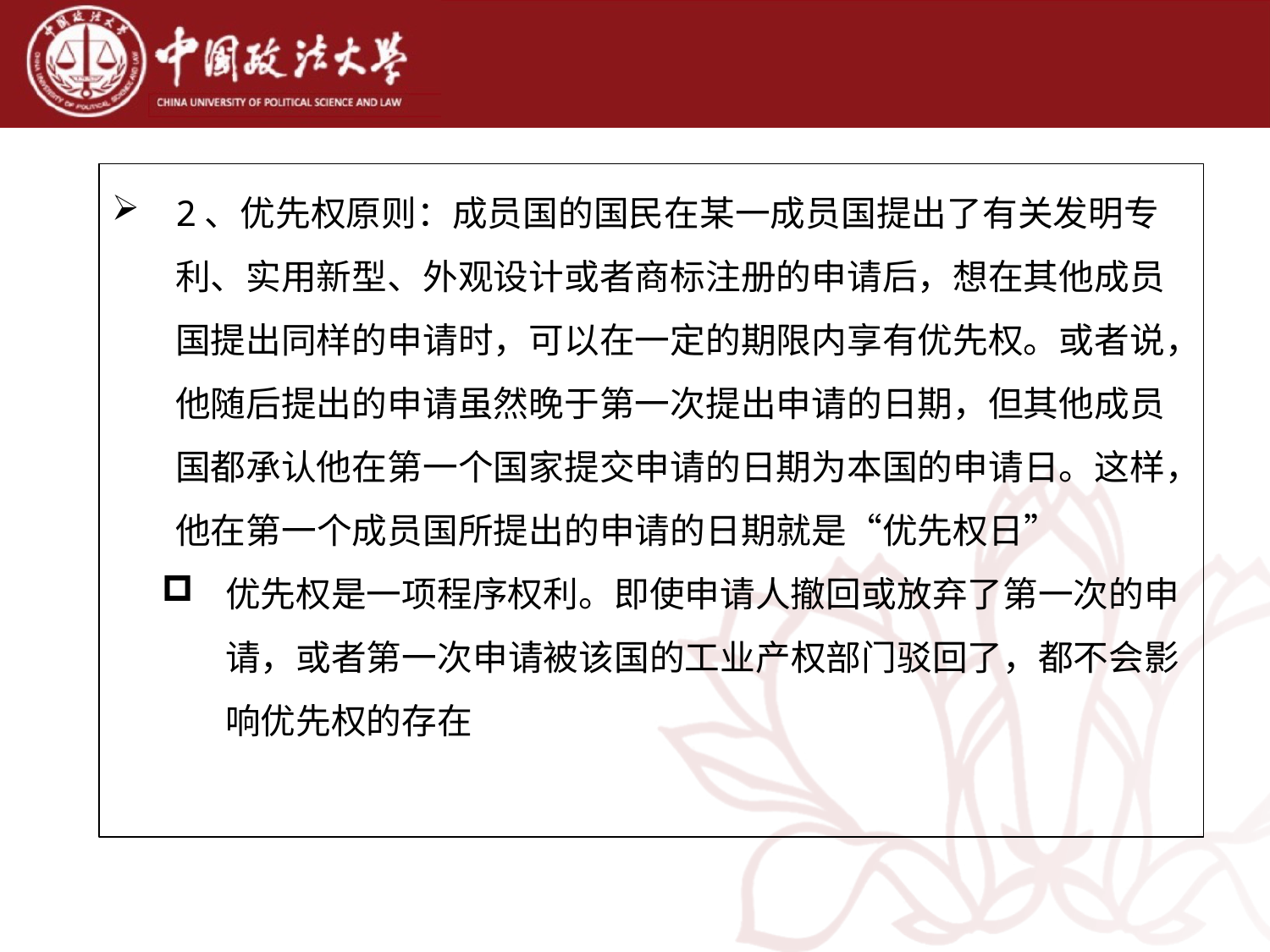

2、优先权原则：成员国的国民在某一成员国提出了有关发明专利、实用新型、外观设计或者商标注册的申请后，想在其他成员国提出同样的申请时，可以在一定的期限内享有优先权。或者说，他随后提出的申请虽然晚于第一次提出申请的日期，但其他成员国都承认他在第一个国家提交申请的日期为本国的申请日。这样，他在第一个成员国所提出的申请的日期就是“优先权日”
优先权是一项程序权利。即使申请人撤回或放弃了第一次的申请，或者第一次申请被该国的工业产权部门驳回了，都不会影响优先权的存在